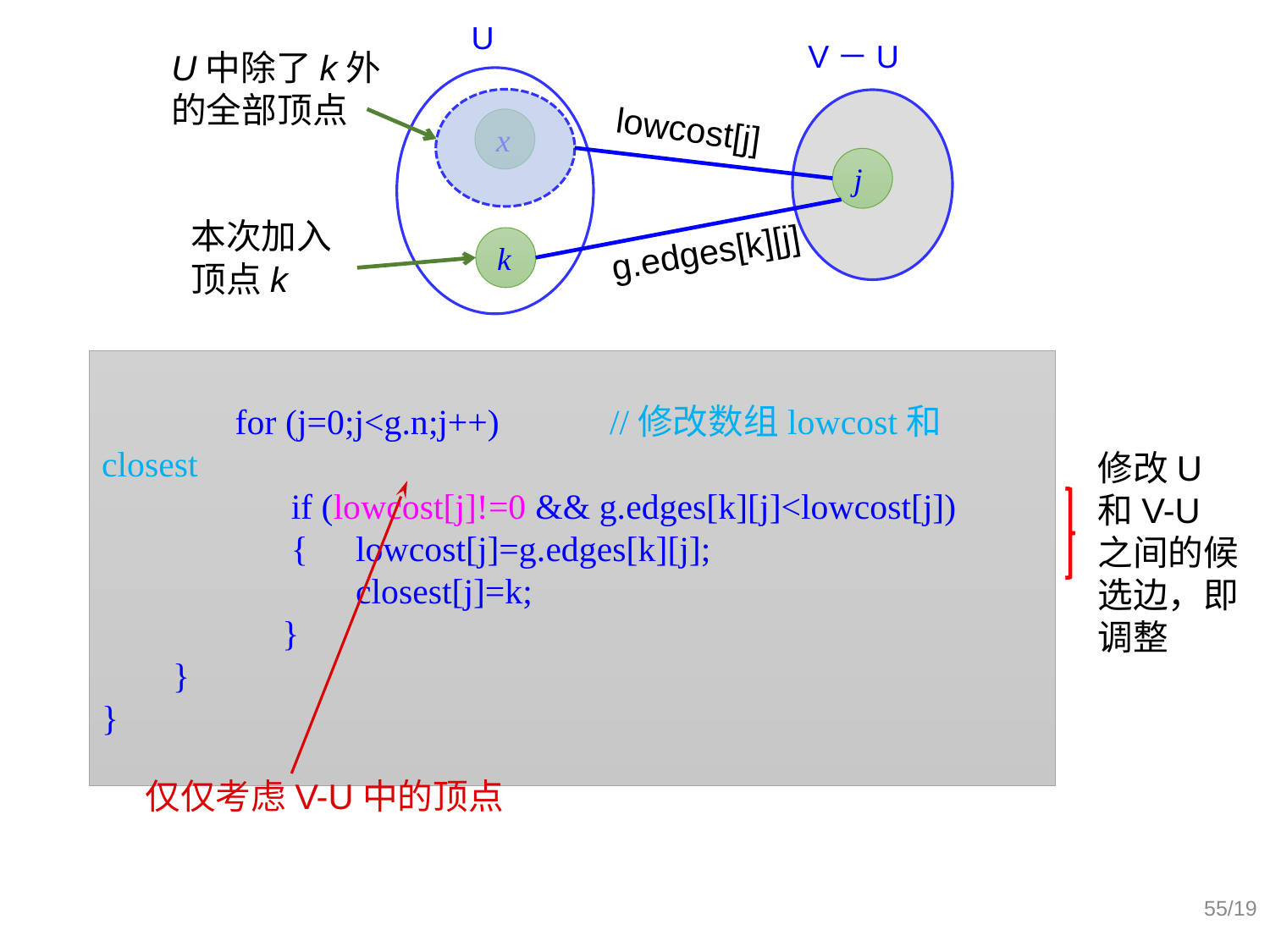

U
V－U
U中除了k外的全部顶点

x
lowcost[j]
j
本次加入顶点k
k
g.edges[k][j]

               for (j=0;j<g.n;j++)	//修改数组lowcost和closest
	       if (lowcost[j]!=0 && g.edges[k][j]<lowcost[j])
	       {	lowcost[j]=g.edges[k][j];
		closest[j]=k;
	      }
        }
}

修改U和V-U之间的候选边，即调整

仅仅考虑V-U中的顶点

55/19